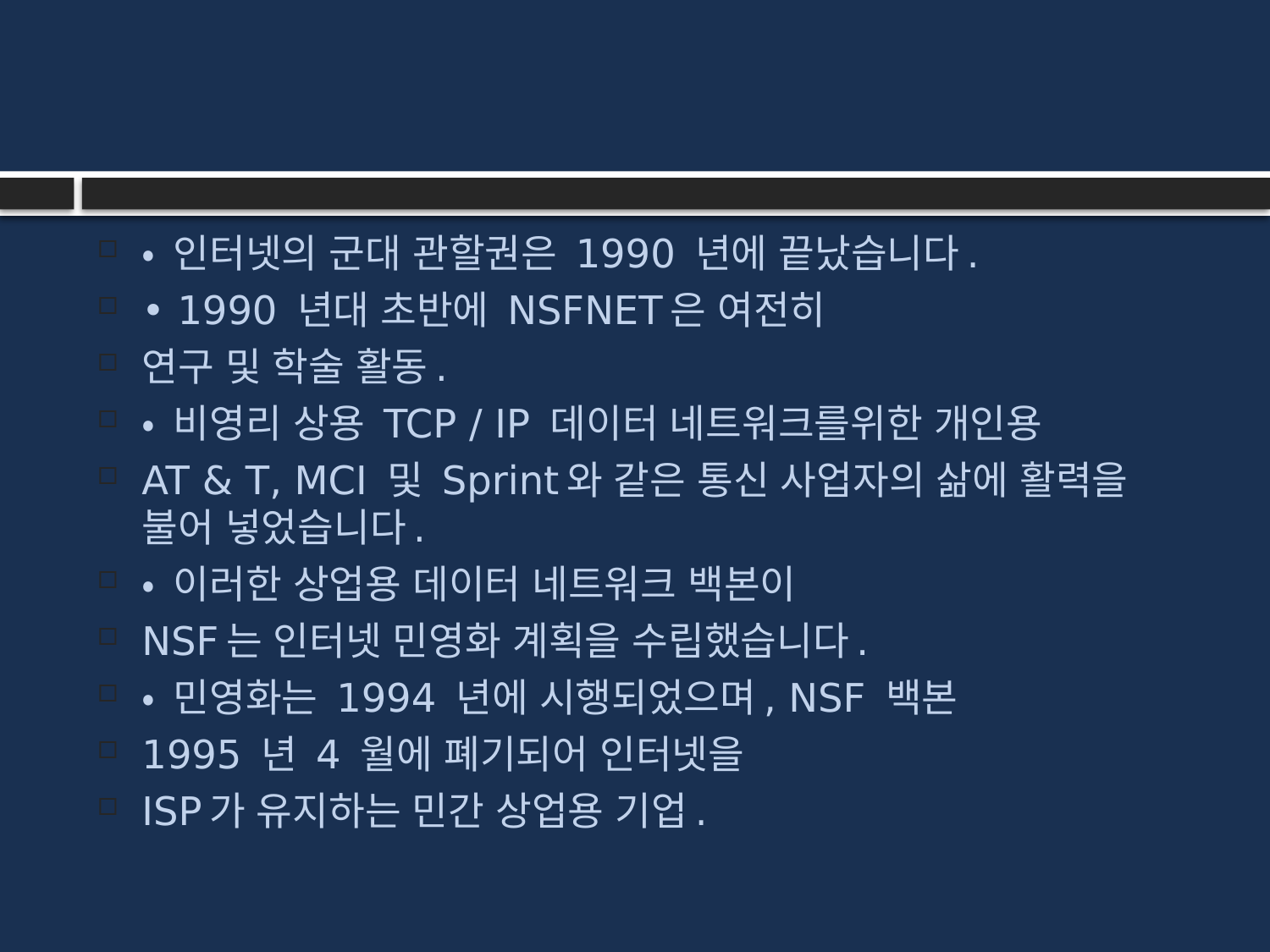

#
• 인터넷의 군대 관할권은 1990 년에 끝났습니다.
• 1990 년대 초반에 NSFNET은 여전히
연구 및 학술 활동.
• 비영리 상용 TCP / IP 데이터 네트워크를위한 개인용
AT & T, MCI 및 Sprint와 같은 통신 사업자의 삶에 활력을 불어 넣었습니다.
• 이러한 상업용 데이터 네트워크 백본이
NSF는 인터넷 민영화 계획을 수립했습니다.
• 민영화는 1994 년에 시행되었으며, NSF 백본
1995 년 4 월에 폐기되어 인터넷을
ISP가 유지하는 민간 상업용 기업.